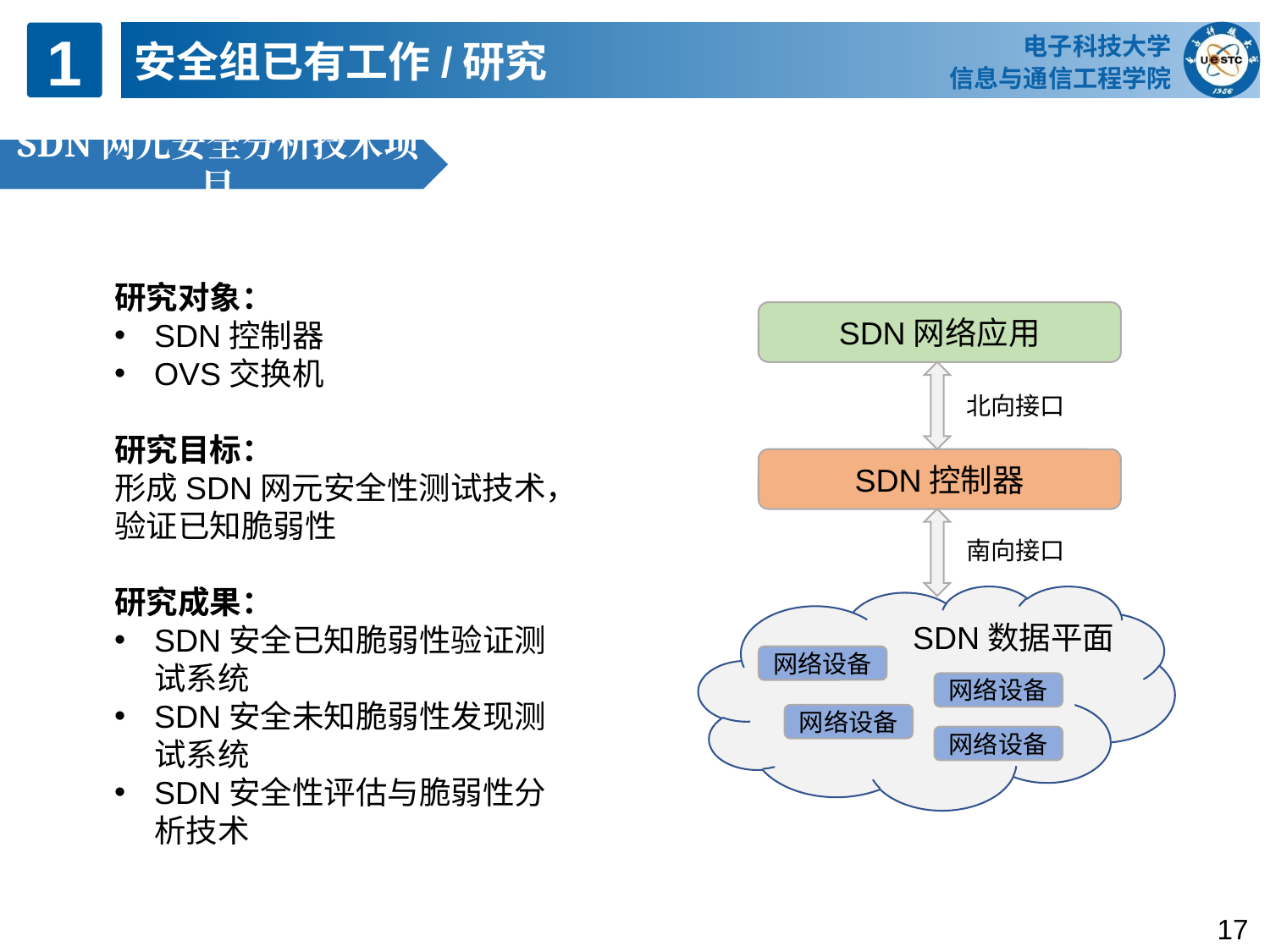

电子科技大学
信息与通信工程学院

1
安全组已有工作/研究
SDN网元安全分析技术项目
研究对象：
SDN控制器
OVS交换机

研究目标：
形成SDN网元安全性测试技术，验证已知脆弱性

研究成果：
SDN安全已知脆弱性验证测试系统
SDN安全未知脆弱性发现测试系统
SDN安全性评估与脆弱性分析技术
SDN网络应用

北向接口
SDN控制器

南向接口

SDN数据平面
网络设备
网络设备
网络设备
网络设备